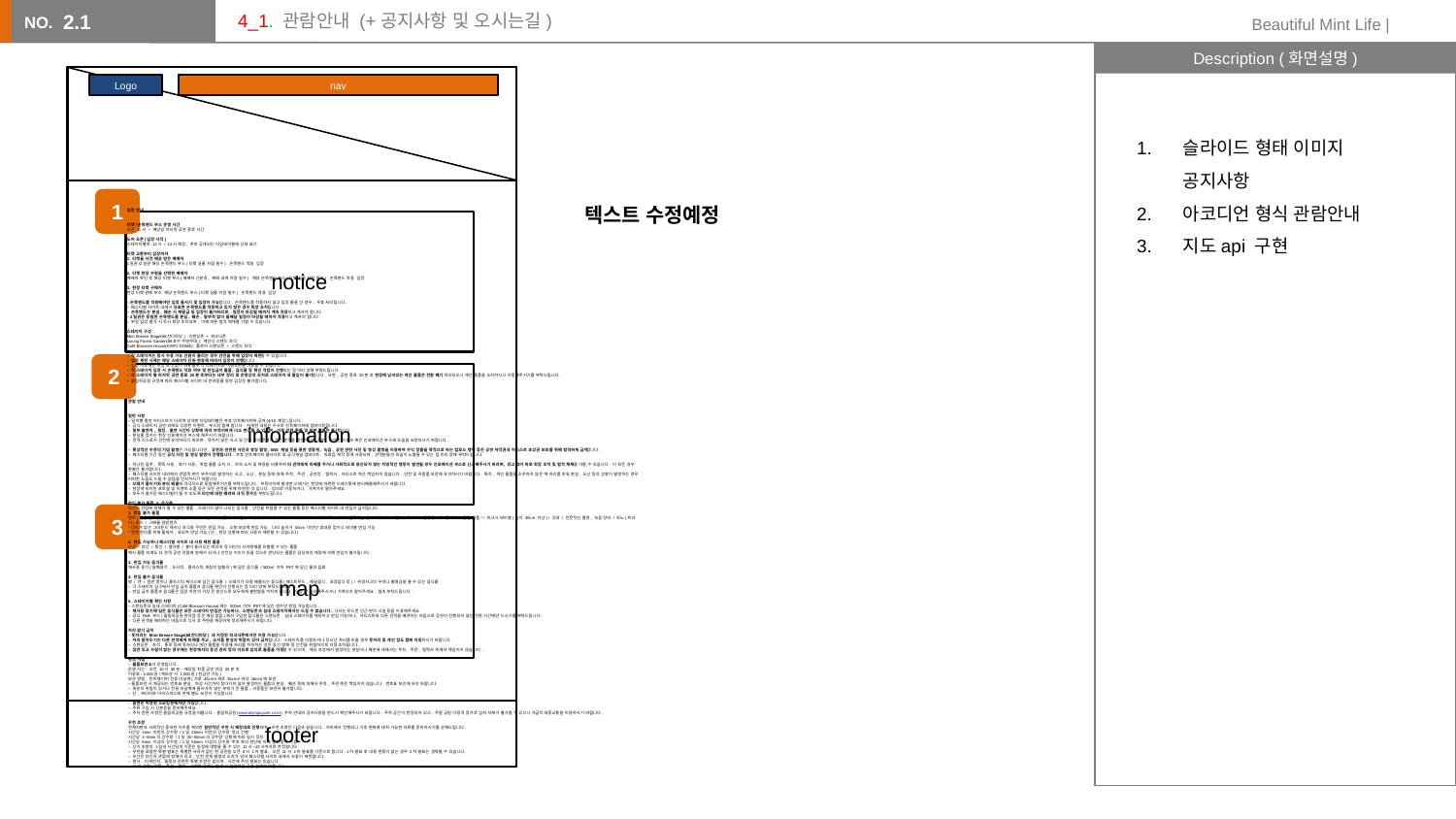

2.1
# 4_1. 관람안내 (+공지사항 및 오시는길)

Logo
nav
1
notice
2
information
3
map
footer
슬라이드 형태 이미지 공지사항
아코디언 형식 관람안내
지도api 구현
텍스트 수정예정
입장 안내
 
티켓/손목밴드 부스 운영 시간
오전 11시 ~ 해당일 마지막 공연 종료 시간
도어 오픈(입장 시작)
스테이지별로 12시 ~ 13시 예정, 추후 공개되는 타임테이블에 상세 표기
티켓 교환부터 입장까지
1. 티켓을 사전 배송 받은 예매자
1일권/2일권 해당 손목밴드 부스(티켓 실물 지참 필수)  손목밴드 착용  입장
 
2. 티켓 현장 수령을 선택한 예매자
예매처 확인 후 해당 티켓 부스(예매자 신분증, 예매 내역 지참 필수)  해당 손목밴드 부스(티켓 실물 지참 필수)  손목밴드 착용  입장
 
3. 현장 티켓 구매자
현장 티켓 판매 부스  해당 손목밴드 부스(티켓 실물 지참 필수)  손목밴드 착용  입장
 
– 손목밴드를 착용해야만 입장 줄서기 및 입장이 가능합니다. 손목밴드를 착용하지 않고 입장 줄을 선 경우, 무효 처리됩니다.
– 페스티벌 사이트 내에서 유효한 손목밴드를 착용하고 있지 않은 경우 퇴장 조치됩니다.
– 손목밴드는 분실, 훼손 시 재발급 및 입장이 불가하므로, 일정이 마감될 때까지 계속 착용하고 계셔야 합니다.
– 2일권은 동일한 손목밴드를 분실, 훼손, 탈부착 없이 둘째날 일정이 마감될 때까지 착용하고 계셔야 합니다.
– 부정 입장 발각 시 즉시 퇴장 조치되며, 이에 따른 법적 제재를 가할 수 있습니다.
스테이지 구성
Mint Breeze Stage(88잔디마당): 스탠딩존 + 피크닉존
Loving Forest Garden(88호수 수변무대): 계단식 스탠드 좌석
Café Blossom House(KSPO DOME): 플로어 스탠딩존 + 스탠드 좌석
 
– 각 스테이지는 동시 수용 가능 인원이 몰리는 경우 안전을 위해 입장이 제한될 수 있습니다.
– 입장 제한 시에는 해당 스테이지 인원 변동에 따라서 입장이 진행됩니다.
– 입장 이후에는 지정 좌석 없이 자유롭게 각 스테이지와 이벤트존을 이용할 수 있습니다.
– 각 스테이지 입장 시 손목밴드 착용 여부 및 반입금지 물품, 음식물 등 확인 작업이 진행되는 점 미리 양해 부탁드립니다.
– 각 스테이지 별 마지막 공연 종료 20분 후부터는 내부 정리 및 운영상의 조치로 스테이지 내 출입이 불가합니다. 또한, 공연 종료 20분 후 현장에 남아있는 개인 물품은 전량 폐기 처리되오니 개인 물품을 소지하시고 이동해주시기를 부탁드립니다.
– 올림픽공원 규정에 따라 페스티벌 사이트 내 반려동물 동반 입장은 불가합니다.
관람 안내
 
일반 사항
– 일자별 출연 아티스트가 다르며 상세한 타임테이블은 추후 민트페이퍼에 공개(4/15 예정)됩니다.
– 공식 스테이지 공연 외에도 다양한 이벤트, 부스와 함께 합니다. 자세한 내용은 수시로 민트페이퍼에 업데이트됩니다.
– 일부 출연자, 일정, 출연 시간이 상황에 따라 부득이하게 다소 변경될 수 있으며, 이로 인한 환불 및 부분 환불은 불가합니다.
– 분실물 접수는 현장 인포메이션 부스에 해주시기 바랍니다.
– 관객 스스로가 안전에 유의하시기 바라며, 뜻하지 않은 사고 및 건강 상의 문제가 생긴 관객을 발견하시는 경우, 가까운 스태프 혹은 인포메이션 부스에 도움을 요청하시기 바랍니다.
– 통상적인 수준의 기념 촬영은 가능합니다만, 공연과 관련된 사진과 영상 촬영, SNS 채널 등을 통한 생중계, 녹음, 공연 관련 사진 및 영상 촬영을 이용하여 수익 창출을 목적으로 하는 업로드 행위 등은 공연 저작권과 아티스트 초상권 보호를 위해 엄격하게 금지합니다.
– 페스티벌 기간 동안 공식 사진 및 영상 촬영이 진행됩니다. 추후 민트페이퍼 웹사이트 및 공식채널 업데이트, 자료집 제작 등에 사용되며, 관객분들의 모습이 노출될 수 있는 점 미리 양해 부탁드립니다.
 
– 지나친 음주, 폭죽 사용, 화기 사용, 위험 물품 소지 시, 마약 소지 및 복용을 비롯하여 타 관객에게 피해를 주거나 사회적으로 용인되지 않는 치명적인 행동이 발견될 경우 인포메이션 부스로 신고해주시기 바라며, 경고 없이 바로 퇴장 조치 및 법적 제재를 가할 수 있습니다. 이 모든 경우 환불은 불가합니다.
– 페스티벌 사이트 내외에서 관람객 본인 부주의로 발생하는 사고, 도난, 분실 등에 대해 주최, 주관, 공연장, 협력사, 아티스트 측은 책임지지 않습니다. 안전 및 귀중품 보관에 유의하시기 바랍니다. 특히, 개인 물품을 소지하지 않은 채 자리를 비워 분실, 도난 등의 상황이 발생하는 경우 어떠한 도움도 드릴 수 없음을 인지하시기 바랍니다.
– 쓰레기 줄이기와 분리 배출에 적극적으로 동참해주시기를 부탁드립니다. 부득이하게 발생한 쓰레기는 현장에 마련된 쓰레기통에 분리배출해주시기 바랍니다.
– 현장에 비치된 포토월 및 이벤트 소품 등은 모든 관객을 위해 마련된 것 입니다. 임의로 이동하거나, 가져가지 말아주세요.
– 모두가 즐거운 페스티벌이 될 수 있도록 타인에 대한 배려와 규칙 준수를 부탁드립니다.
반입 불가 물품 & 음식물
타인의 관람에 방해가 될 수 있는 물품, 쓰레기가 많이 나오는 음식물, 안전을 위협할 수 있는 물품 등은 페스티벌 사이트 내 반입이 금지됩니다.
1. 반입 불가 물품
텐트(일반 텐트 및 그늘막 텐트) / 다리가 있는 의자(접이식 포함)* / 에어베드, 에어소파 / 아이스박스, 조리기구, 유리, 알루미늄 잔 / 캐리어, 자전거, 퀵보드, 캠핑용 카트 등 바퀴가 달린 물품* / 피크닉 테이블(높이 40cm 이상) / 깃대 / 전문적인 촬영, 녹음 장비 / 모노(트라이)포드 / 고배율 망원렌즈
*다리가 없는 그라운드 체어나 좌식용 쿠션은 반입 가능, 소형 보냉백 반입 가능, 다리 높이가 40cm 미만인 휴대용 접이식 테이블 반입 가능
*관객 편의를 위해 휠체어, 유모차 반입 가능(단, 현장 상황에 따라 사용이 제한될 수 있습니다)
 
2. 반입 가능하나 페스티벌 사이트 내 사용 제한 물품
우산 / 양산 / 풍선 / 셀카봉 / 불이 들어오는 머리띠 등 타인의 시야방해를 유발할 수 있는 물품
예시 물품 외에도 타 관객 공연 관람에 방해가 되거나 안전상 이슈가 있을 것으로 판단되는 물품은 담당자의 재량에 의해 반입이 불가됩니다.
 
3. 반입 가능 음식물
재사용 용기(밀폐용기, 도시락, 플라스틱 재질의 텀블러)에 담은 음식물 / 500ml 이하 PET에 담긴 물과 음료
 
4. 반입 불가 음식물
병 / 캔 / 일반 종이나 플라스틱 케이스에 담긴 음식물 / 쓰레기가 다량 배출되는 음식물(패스트푸드, 배달음식, 포장음식 등) / 위생사고의 우려나 불쾌감을 줄 수 있는 음식물
– 각 스테이지 입구에서 반입 금지 물품과 음식물 확인이 진행되는 점 미리 양해 부탁드립니다.
– 반입 금지 물품과 음식물은 입장 지연의 가장 큰 원인으로 모두에게 불편함을 끼치게 됩니다. 입장 전 처리해주시거나 가져오지 말아주세요. 협조 부탁드립니다.
 
5. 스테이지별 확인 사항
– 스탠딩존과 실내 스테이지(Café Blossom House)에는 500ml 이하 PET에 담긴 생수만 반입 가능합니다.
– 재사용 용기에 담은 음식물은 모든 스테이지 반입은 가능하나, 스탠딩존과 실내 스테이지에서는 드실 수 없습니다. 식사는 푸드존 인근 편의 시설 등을 이용해주세요.
– 공식 F&B 부스(올림픽공원 편의점 등은 해당 없음)에서 구입한 음식물은 스탠딩존, 실내 스테이지를 제외하고 반입 가능하나, 아티스트와 다른 관객을 배려하는 마음으로 공연이 진행되지 않는 전환 시간에만 드시기를 부탁드립니다.
– 다른 관객을 배려하는 마음으로 식사 후 주변을 깨끗하게 정리해주시기 바랍니다.
자리 맡기 금지
– 돗자리는 Mint Breeze Stage(88잔디마당) 내 지정된 피크닉존에서만 이용 가능합니다.
– 자리 맡아두기는 다른 관객에게 피해를 주고, 소지품 분실의 위험이 있어 금지됩니다. 스테이지를 이동하거나 장시간 자리를 비울 경우 돗자리 및 개인 짐도 함께 이동하시기 바랍니다.
– 스탠딩존, 좌석, 통로 등에 돗자리나 개인 물품을 이용해 자리를 차지하는 것은 동선 방해 등 안전을 위협하므로 이동 조치됩니다.
– 짐만 있고 사람이 없는 경우에는 현장에서의 동선 관리 등의 이유로 임의로 물품을 이동할 수 있으며, 해당 과정에서 발생하는 분실이나 훼손에 대해서는 주최, 주관, 협력사 측에서 책임지지 않습니다.

편의 시설
– 물품보관소가 운영됩니다.
운영 시간: 오전 10시 30분~해당일 최종 공연 마감 30분 후
이용료: 5,000원/재보관 시 1,000원(현금만 가능)
보관 방법: 민트페이퍼 전용 비닐백(가로 45cmX세로 55cmX바닥 16cm)에 보관
– 물품보관 시 제공되는 번호표 분실, 마감 시간까지 찾아가지 않아 발생하는 물품의 분실, 훼손 등에 대해서 주최, 주관 측은 책임지지 않습니다. 번호표 보관에 유의 바랍니다.
– 파손의 위험이 있거나 전용 비닐백에 들어가지 않는 부피가 큰 물품, 귀중품은 보관이 불가합니다.
– 단, 캐리어와 아이스박스에 한해 별도 보관이 가능합니다.

– 흡연은 지정된 스모킹존에서만 가능합니다.
– 주류 구입 시 신분증을 준비해주세요.
– 주차 관련 사항은 올림픽공원 규정을 따릅니다. 올림픽공원(www.olympicpark.co.kr) 주차 안내와 공지사항을 반드시 확인해주시기 바랍니다. 주차 공간이 한정되어 있고, 주말 공원 이용객 증가로 입차 자체가 불가할 수 있으니 가급적 대중교통을 이용하시기 바랍니다.
우천 조항
천재지변과 사회적인 중대한 이슈를 제외한 일반적인 우천 시 예정대로 진행되며, 우천 조항은 다음과 같습니다. 야외에서 진행되니 기후 변화에 대처 가능한 의류를 준비하시기를 권해드립니다.
시간당 3mm 미만의 강수량 / 1일 20mm 미만의 강수량 ‘정상 진행’
시간당 3~6mm의 강수량 / 1일 20~50mm의 강수량 ‘상황에 따라 일시 정지’
시간당 6mm 이상의 강수량 / 1일 50mm 이상의 강수량 ‘주최 측의 판단에 의해 일정 중지 가능’
– 상기 조항의 1일과 시간당의 기준은 일정에 영향을 줄 수 있는 12시~22시까지로 한정합니다.
– 우천을 포함한 특별 발표는 특별한 사유가 없는 한 공연일 오전 8시 1차 발표, 오전 11시 2차 발표를 기준으로 합니다. 1차 발표 후 내용 변동이 없는 경우 2차 발표는 생략될 수 있습니다.
– 우산은 타인의 관람에 방해가 되고, 안전 문제 발생의 소지가 있어 페스티벌 사이트 내에서 사용이 제한됩니다.
– 황사, 미세먼지, 돌풍과 관련된 특별 조항은 없으며, 사전에 주의 발표는 있습니다.
– 그 외 상황(태풍, 폭설, 한파, 사회적 문제) 발생 시 일반적인 공연 관례에 따릅니다.